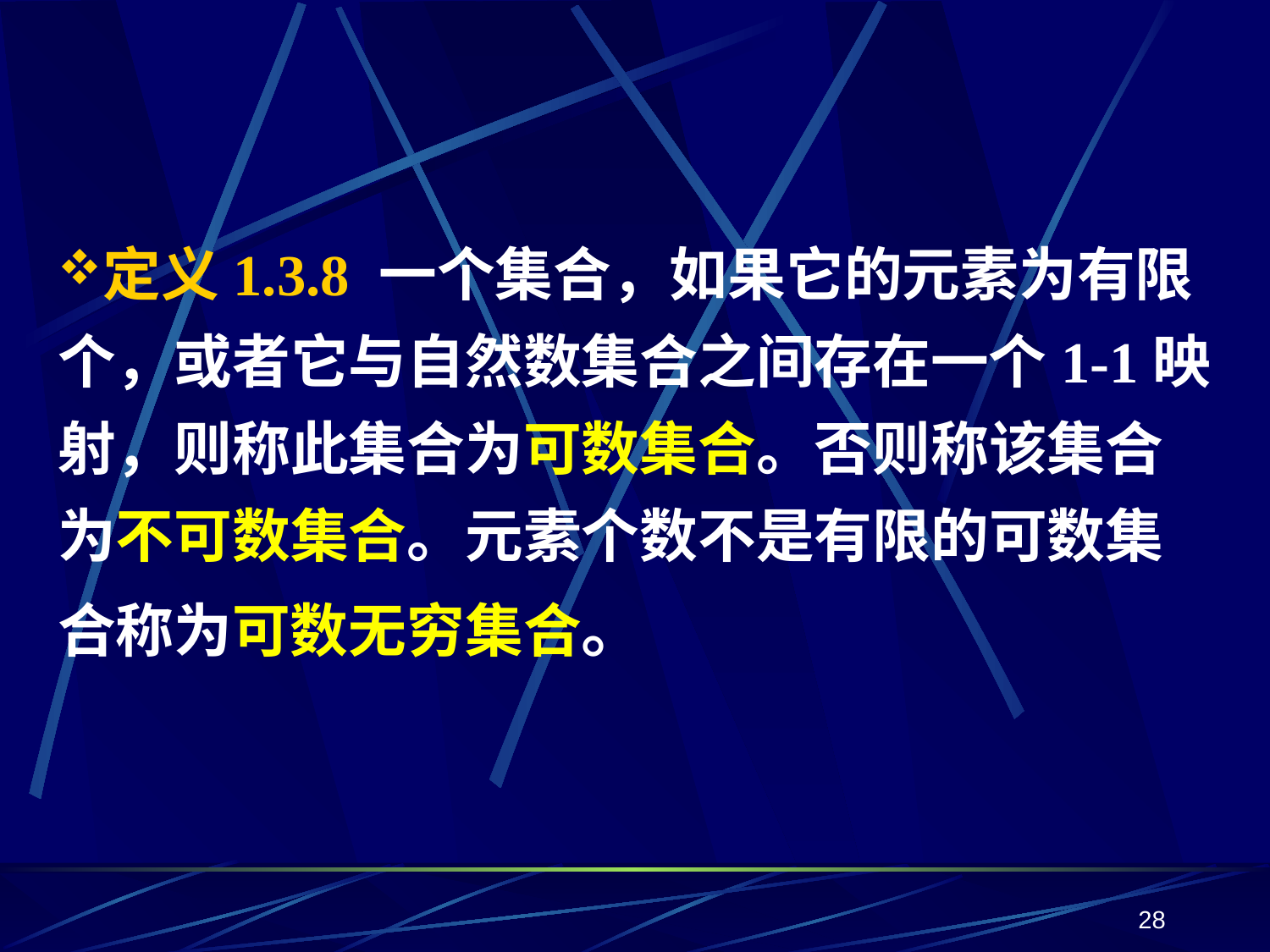

定义1.3.8 一个集合，如果它的元素为有限个，或者它与自然数集合之间存在一个1-1映射，则称此集合为可数集合。否则称该集合为不可数集合。元素个数不是有限的可数集合称为可数无穷集合。
28